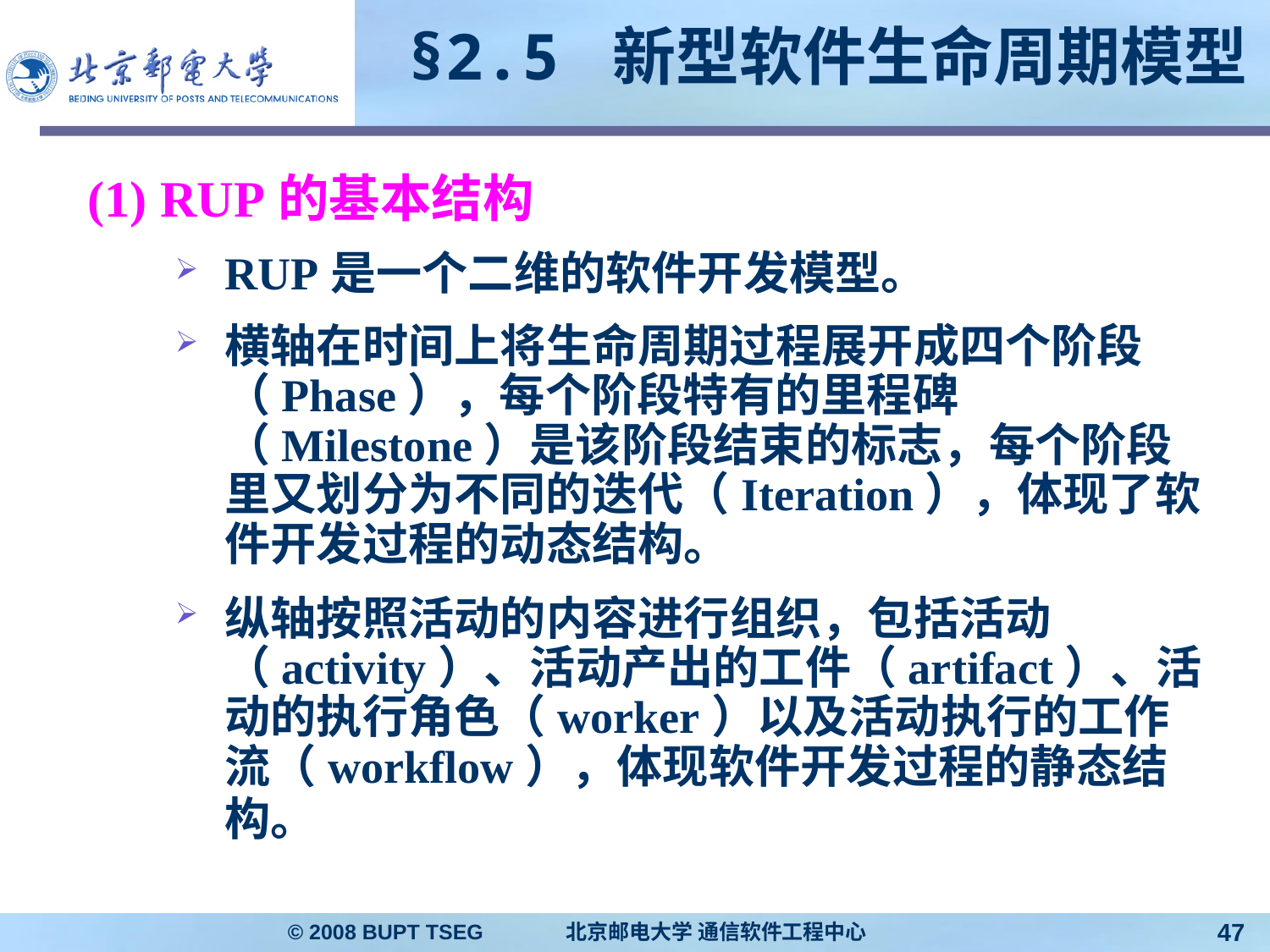

# §2.5 新型软件生命周期模型
(1) RUP的基本结构
RUP是一个二维的软件开发模型。
横轴在时间上将生命周期过程展开成四个阶段（Phase），每个阶段特有的里程碑（Milestone）是该阶段结束的标志，每个阶段里又划分为不同的迭代（Iteration），体现了软件开发过程的动态结构。
纵轴按照活动的内容进行组织，包括活动（activity）、活动产出的工件（artifact）、活动的执行角色（worker）以及活动执行的工作流（workflow），体现软件开发过程的静态结构。
© 2008 BUPT TSEG             北京邮电大学 通信软件工程中心